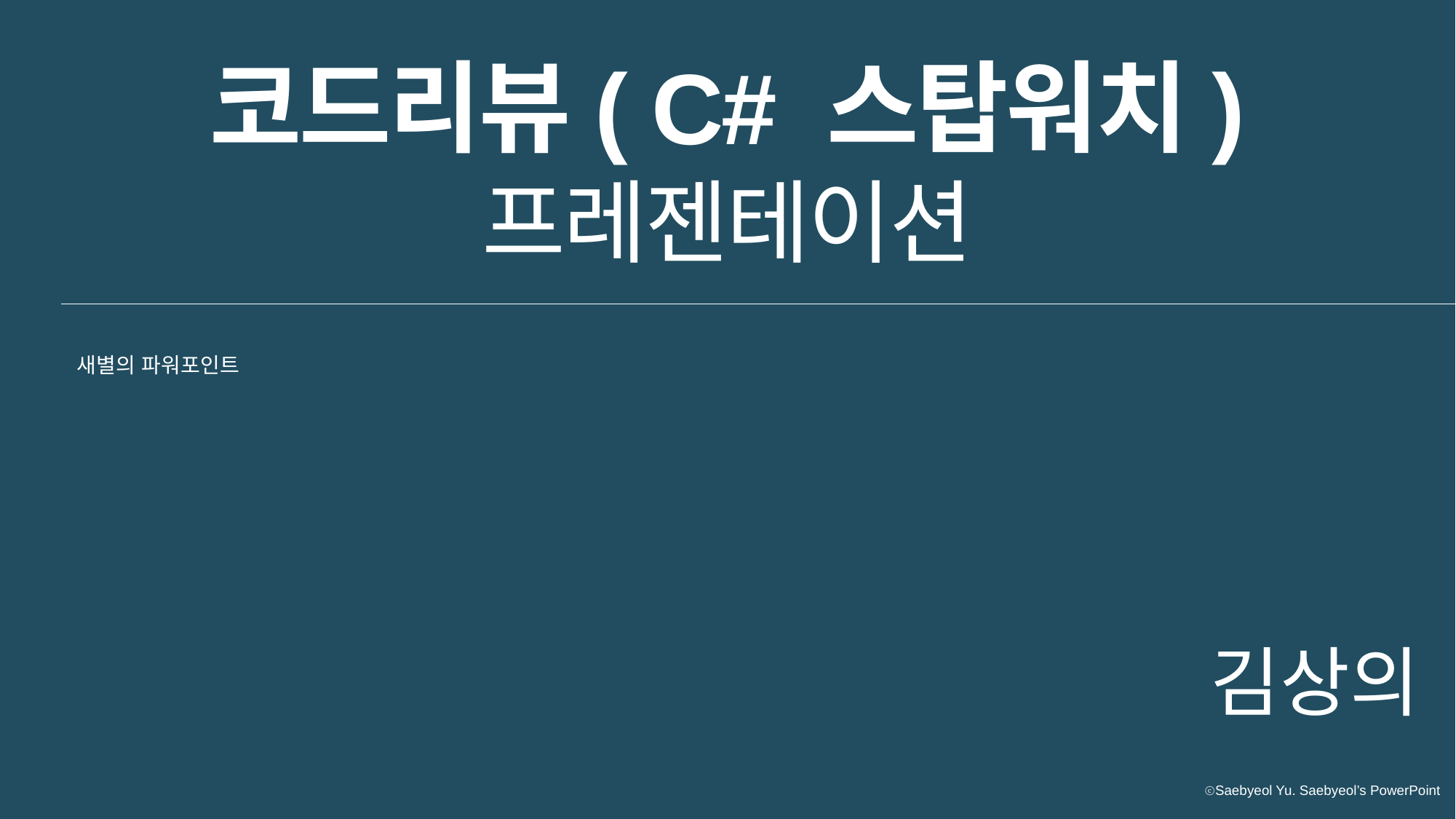

코드리뷰( C# 스탑워치)
프레젠테이션
새별의 파워포인트
김상의